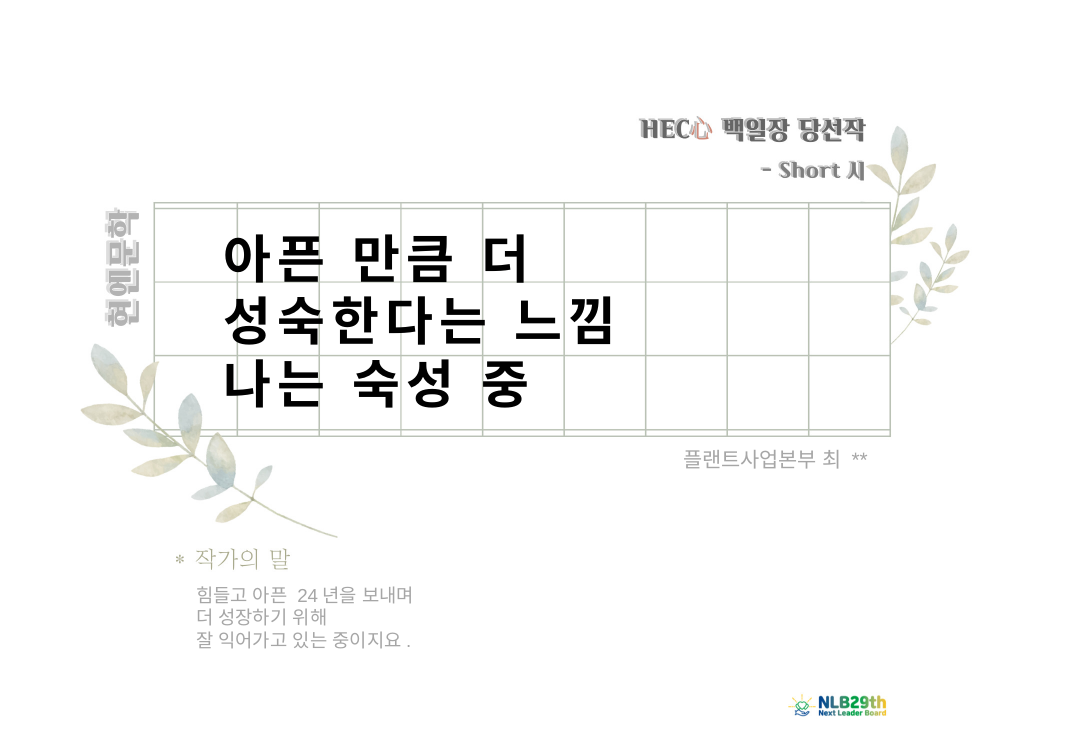

아픈 만큼 더
성숙한다는 느낌
나는 숙성 중
플랜트사업본부 최 **
힘들고 아픈 24년을 보내며
더 성장하기 위해
잘 익어가고 있는 중이지요.